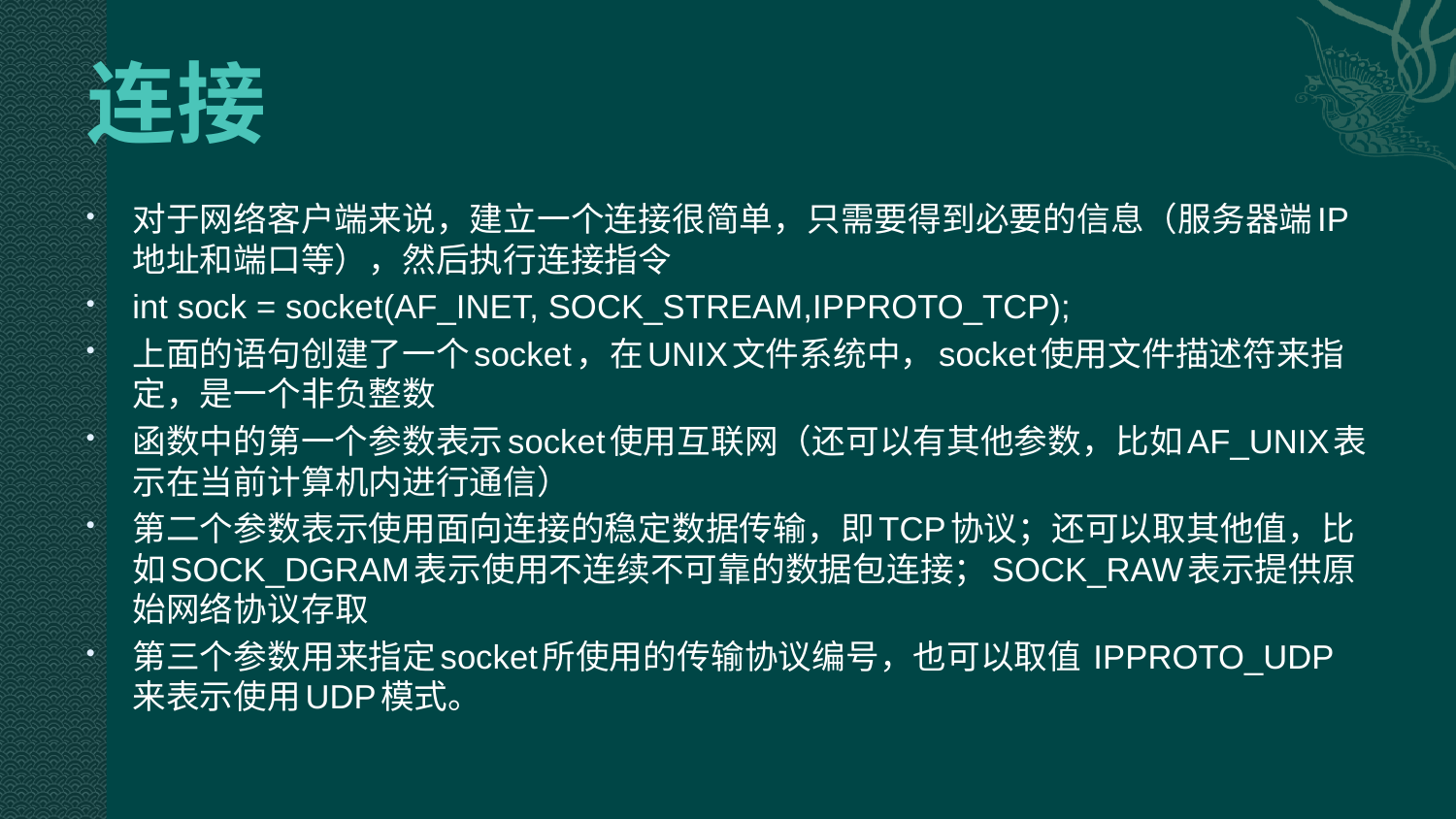

# 连接
对于网络客户端来说，建立一个连接很简单，只需要得到必要的信息（服务器端IP地址和端口等），然后执行连接指令
int sock = socket(AF_INET, SOCK_STREAM,IPPROTO_TCP);
上面的语句创建了一个socket，在UNIX文件系统中，socket使用文件描述符来指定，是一个非负整数
函数中的第一个参数表示socket使用互联网（还可以有其他参数，比如AF_UNIX表示在当前计算机内进行通信）
第二个参数表示使用面向连接的稳定数据传输，即TCP协议；还可以取其他值，比如SOCK_DGRAM表示使用不连续不可靠的数据包连接；SOCK_RAW表示提供原始网络协议存取
第三个参数用来指定socket所使用的传输协议编号，也可以取值 IPPROTO_UDP来表示使用UDP模式。